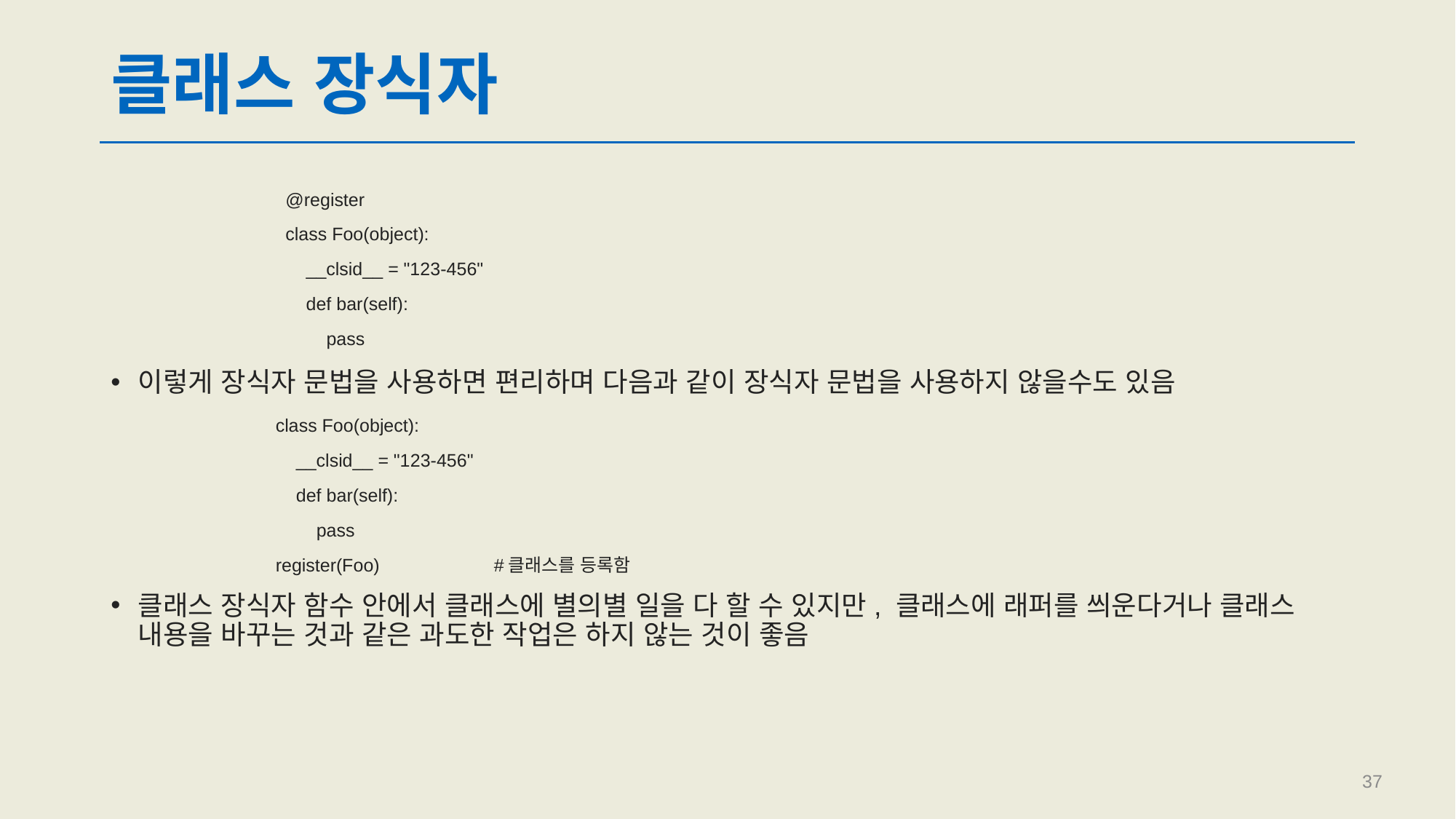

# 클래스 장식자

이렇게 장식자 문법을 사용하면 편리하며 다음과 같이 장식자 문법을 사용하지 않을수도 있음

클래스 장식자 함수 안에서 클래스에 별의별 일을 다 할 수 있지만, 클래스에 래퍼를 씌운다거나 클래스 내용을 바꾸는 것과 같은 과도한 작업은 하지 않는 것이 좋음

@register
class Foo(object):
    __clsid__ = "123-456"
    def bar(self):
        pass
class Foo(object):
    __clsid__ = "123-456"
    def bar(self):
        pass
register(Foo)		#클래스를 등록함
37